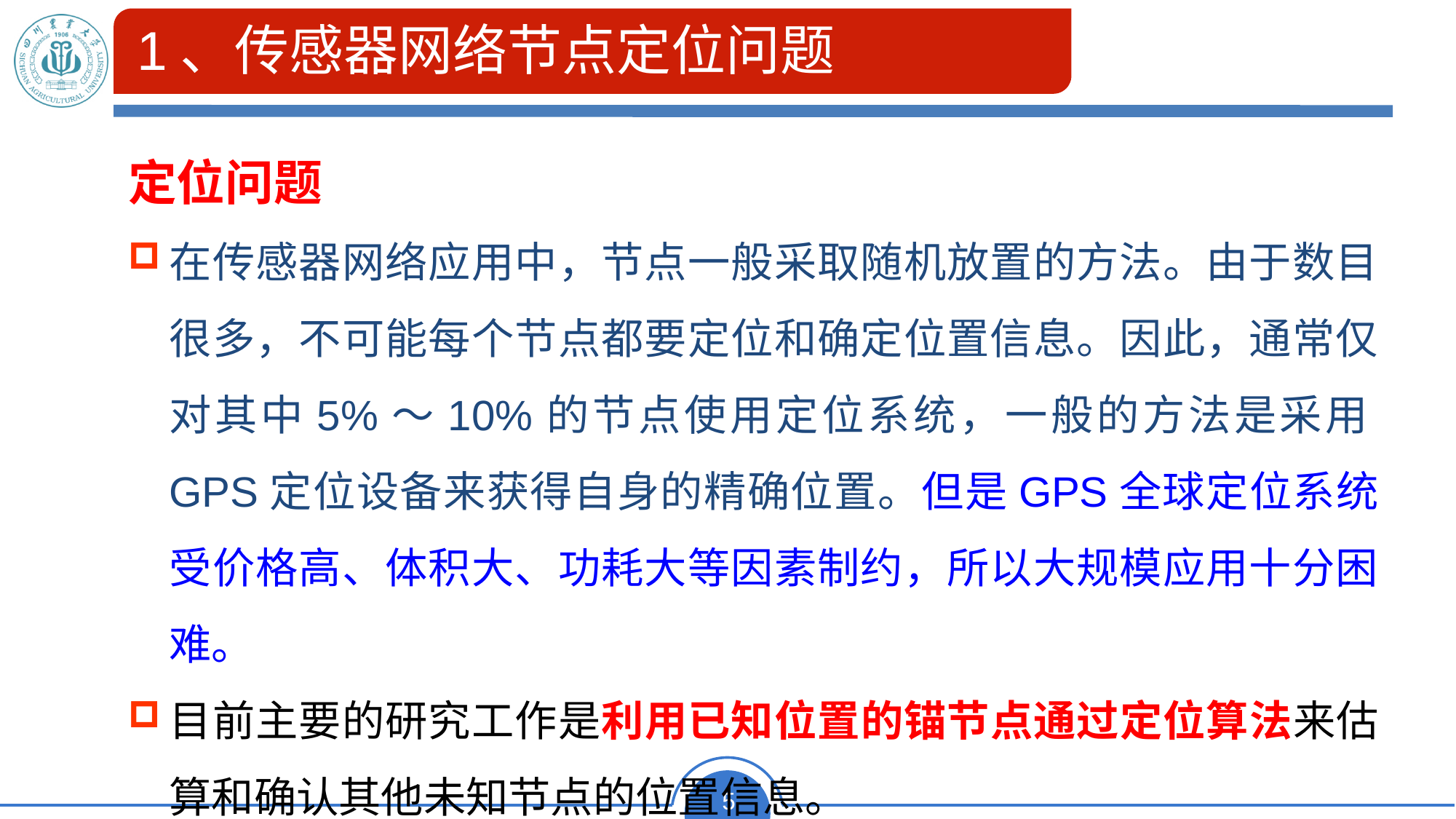

# 1、传感器网络节点定位问题
定位问题
在传感器网络应用中，节点一般采取随机放置的方法。由于数目很多，不可能每个节点都要定位和确定位置信息。因此，通常仅对其中5%～10%的节点使用定位系统，一般的方法是采用GPS定位设备来获得自身的精确位置。但是GPS全球定位系统受价格高、体积大、功耗大等因素制约，所以大规模应用十分困难。
目前主要的研究工作是利用已知位置的锚节点通过定位算法来估算和确认其他未知节点的位置信息。